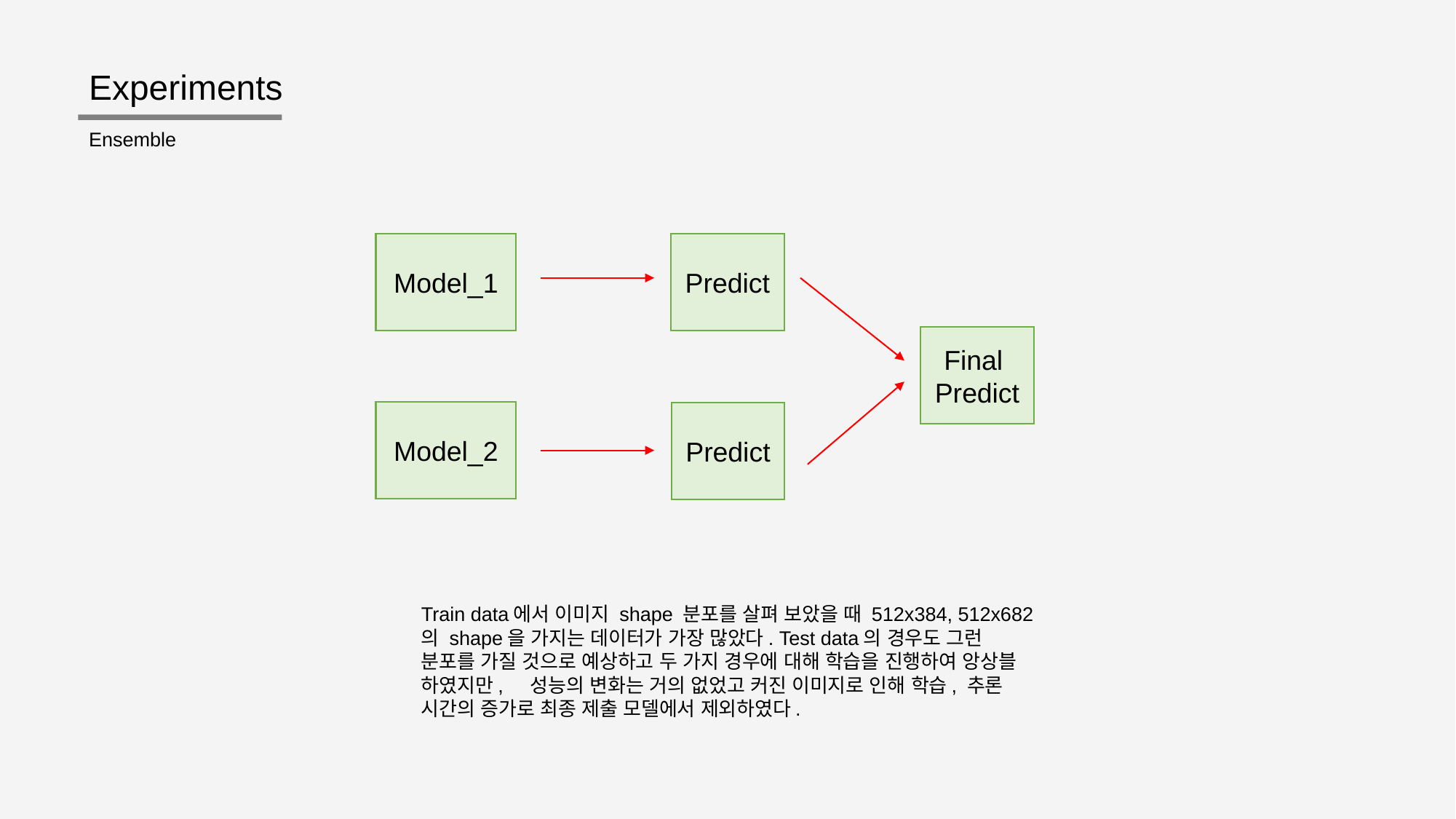

Experiments

Ensemble
Model_1
Predict
Final  Predict
Model_2
Predict
Train data에서 이미지 shape 분포를 살펴 보았을 때 512x384, 512x682의 shape을 가지는 데이터가 가장 많았다. Test data의 경우도 그런 분포를 가질 것으로 예상하고 두 가지 경우에 대해 학습을 진행하여 앙상블 하였지만,	성능의 변화는 거의 없었고 커진 이미지로 인해 학습, 추론 시간의 증가로 최종 제출 모델에서 제외하였다.